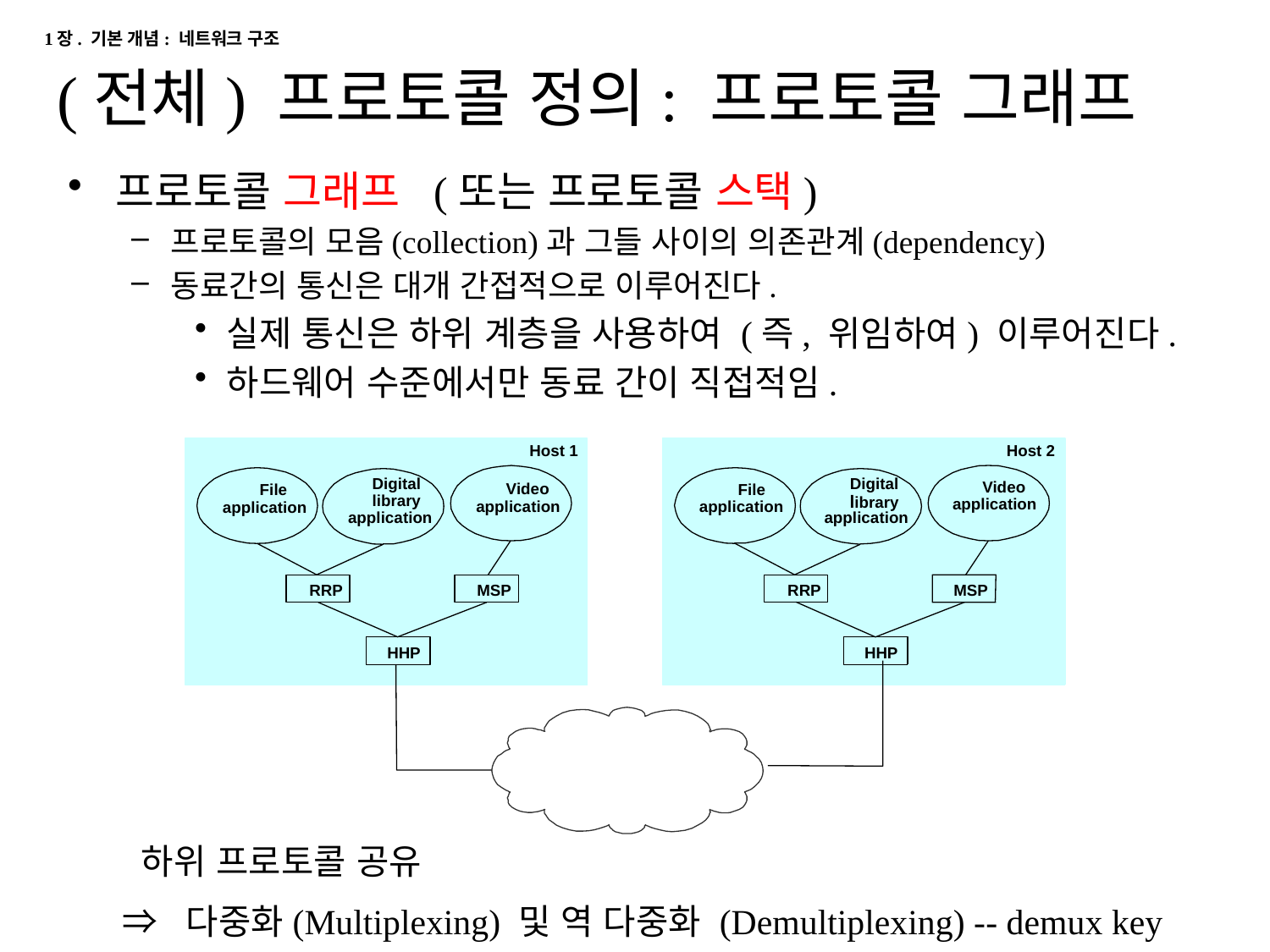

1장. 기본 개념: 네트워크 구조
# (전체) 프로토콜 정의: 프로토콜 그래프
프로토콜 그래프  (또는 프로토콜 스택)
프로토콜의 모음(collection)과 그들 사이의 의존관계(dependency)
동료간의 통신은 대개 간접적으로 이루어진다.
실제 통신은 하위 계층을 사용하여 (즉, 위임하여) 이루어진다.
하드웨어 수준에서만 동료 간이 직접적임.

Host 1
Host 2

Digital
Digital
Video
Video
File
File
library
library
application
application
application
application
application
application

RRP
MSP
RRP
MSP

HHP
HHP

 하위 프로토콜 공유
⇒  다중화(Multiplexing) 및 역 다중화 (Demultiplexing) -- demux key